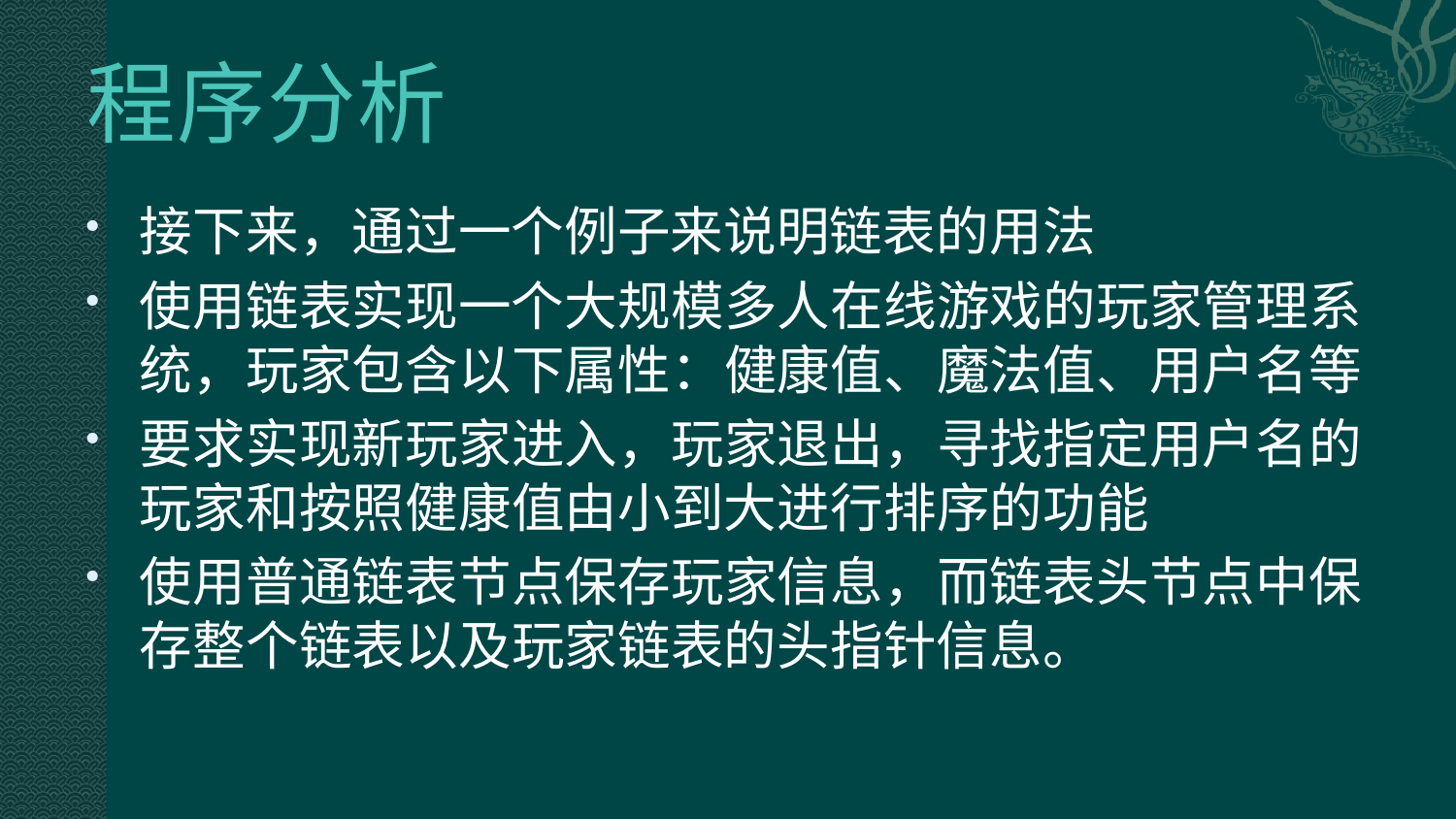

# 程序分析
接下来，通过一个例子来说明链表的用法
使用链表实现一个大规模多人在线游戏的玩家管理系统，玩家包含以下属性：健康值、魔法值、用户名等
要求实现新玩家进入，玩家退出，寻找指定用户名的玩家和按照健康值由小到大进行排序的功能
使用普通链表节点保存玩家信息，而链表头节点中保存整个链表以及玩家链表的头指针信息。